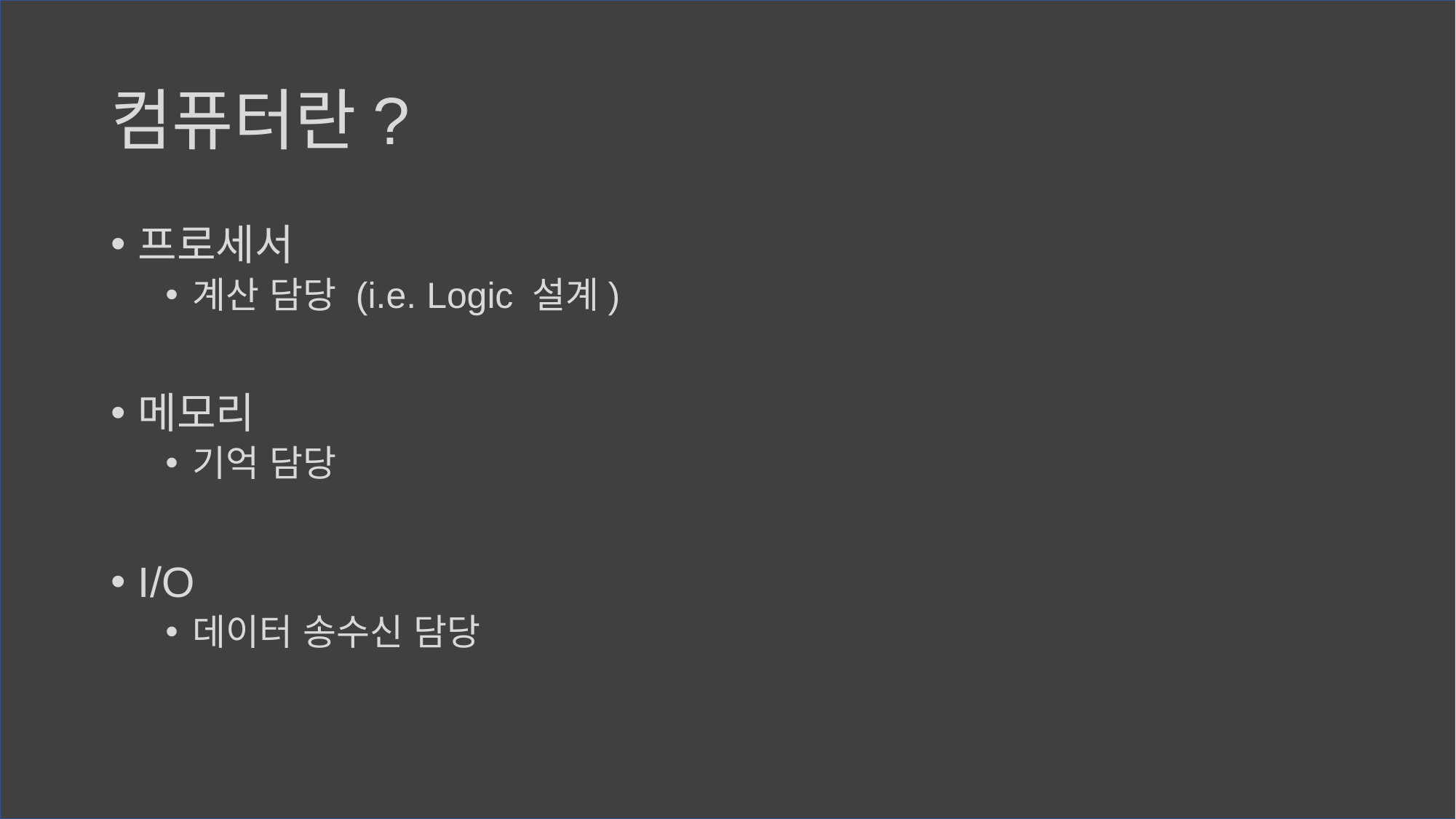

# 컴퓨터란?
프로세서
계산 담당 (i.e. Logic 설계)

메모리
기억 담당

I/O
데이터 송수신 담당